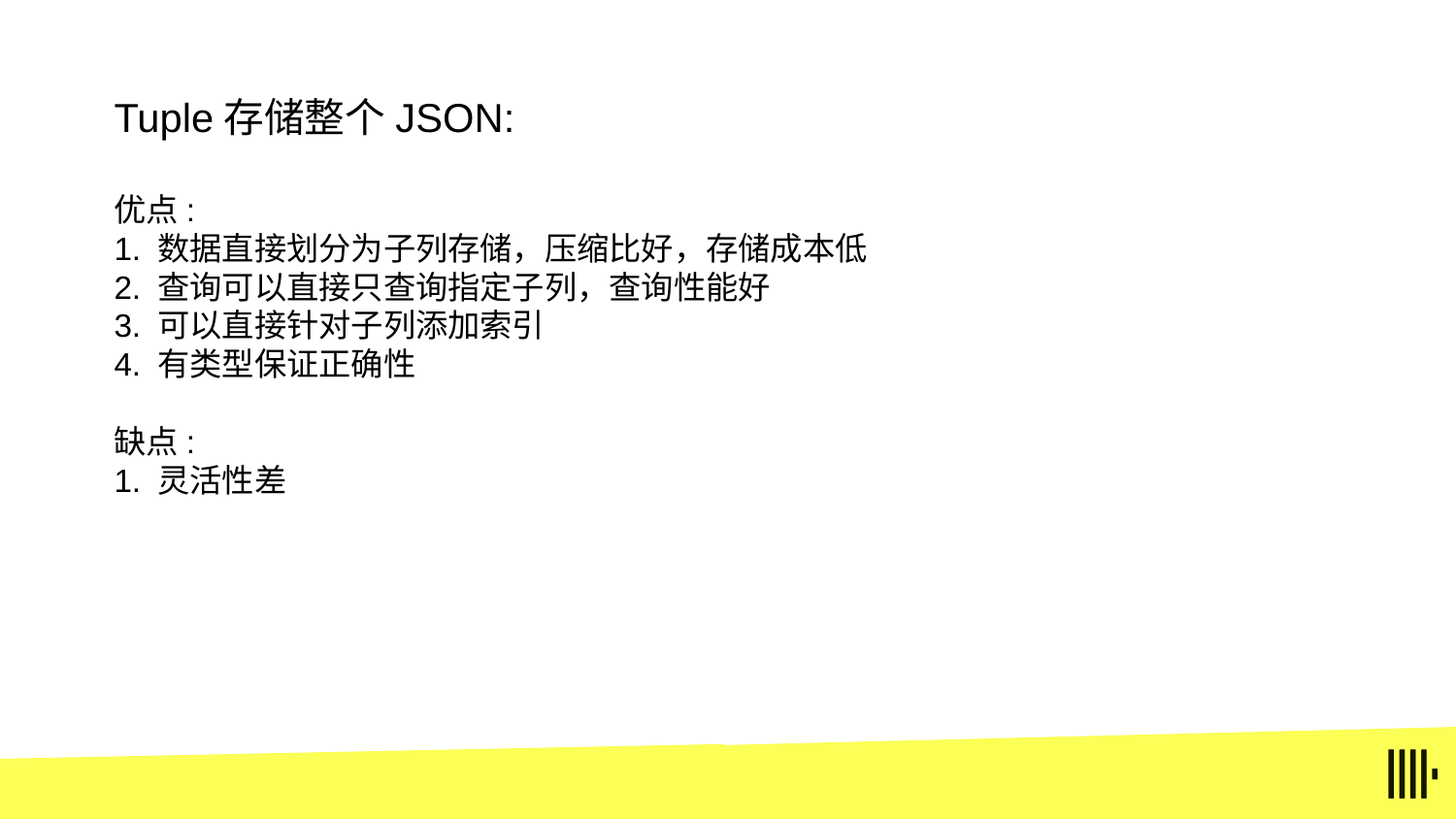

Tuple存储整个JSON:

优点:
1. 数据直接划分为子列存储，压缩比好，存储成本低
2. 查询可以直接只查询指定子列，查询性能好
3. 可以直接针对子列添加索引
4. 有类型保证正确性

缺点:
1. 灵活性差
7